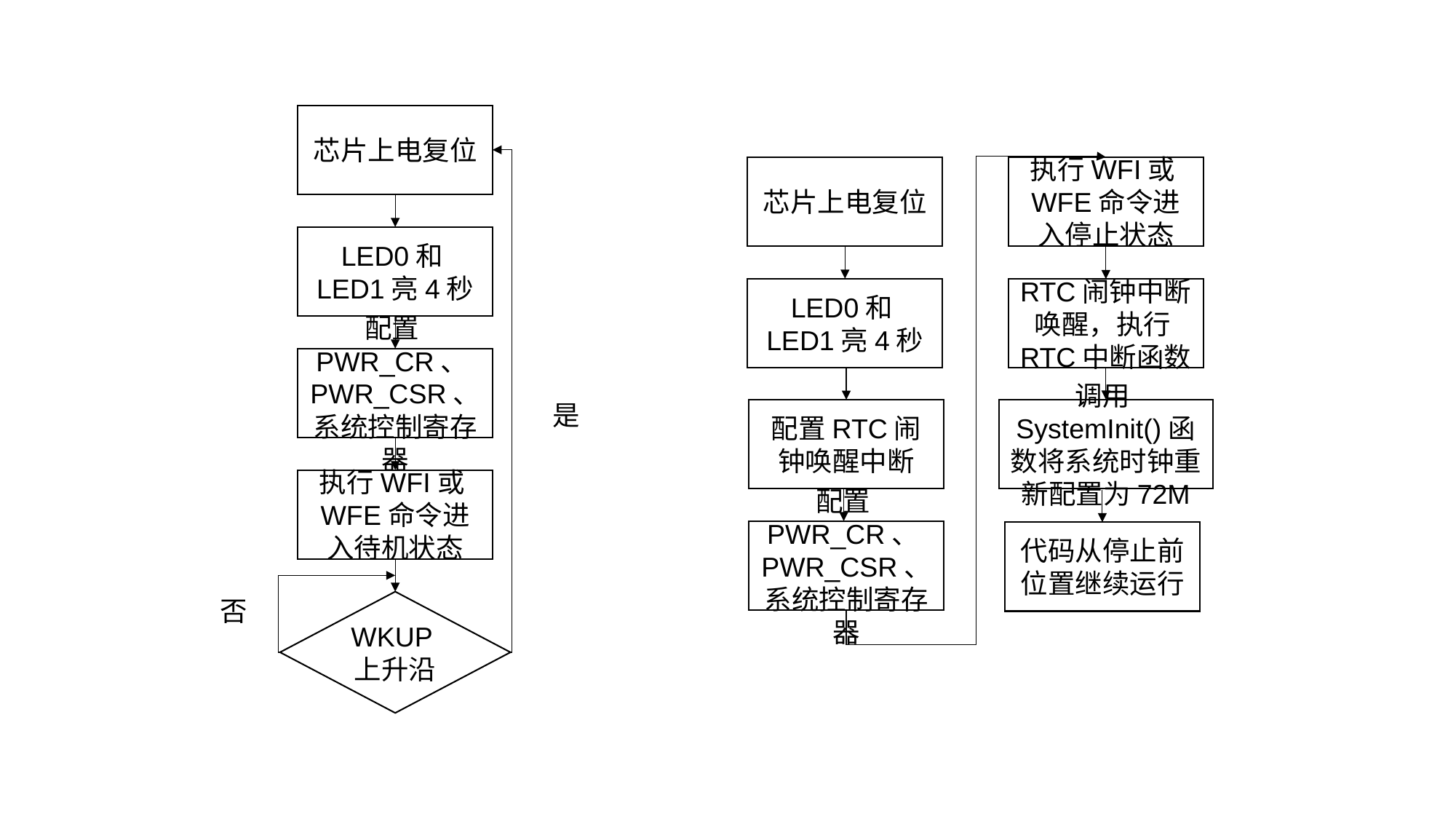

芯片上电复位
LED0和LED1亮4秒
配置PWR_CR、PWR_CSR、系统控制寄存器
是
执行WFI或WFE命令进入待机状态
否
WKUP上升沿
芯片上电复位
执行WFI或WFE命令进入停止状态
LED0和LED1亮4秒
RTC闹钟中断唤醒，执行RTC中断函数
调用SystemInit()函数将系统时钟重新配置为72M
配置RTC闹钟唤醒中断
配置PWR_CR、PWR_CSR、系统控制寄存器
代码从停止前位置继续运行